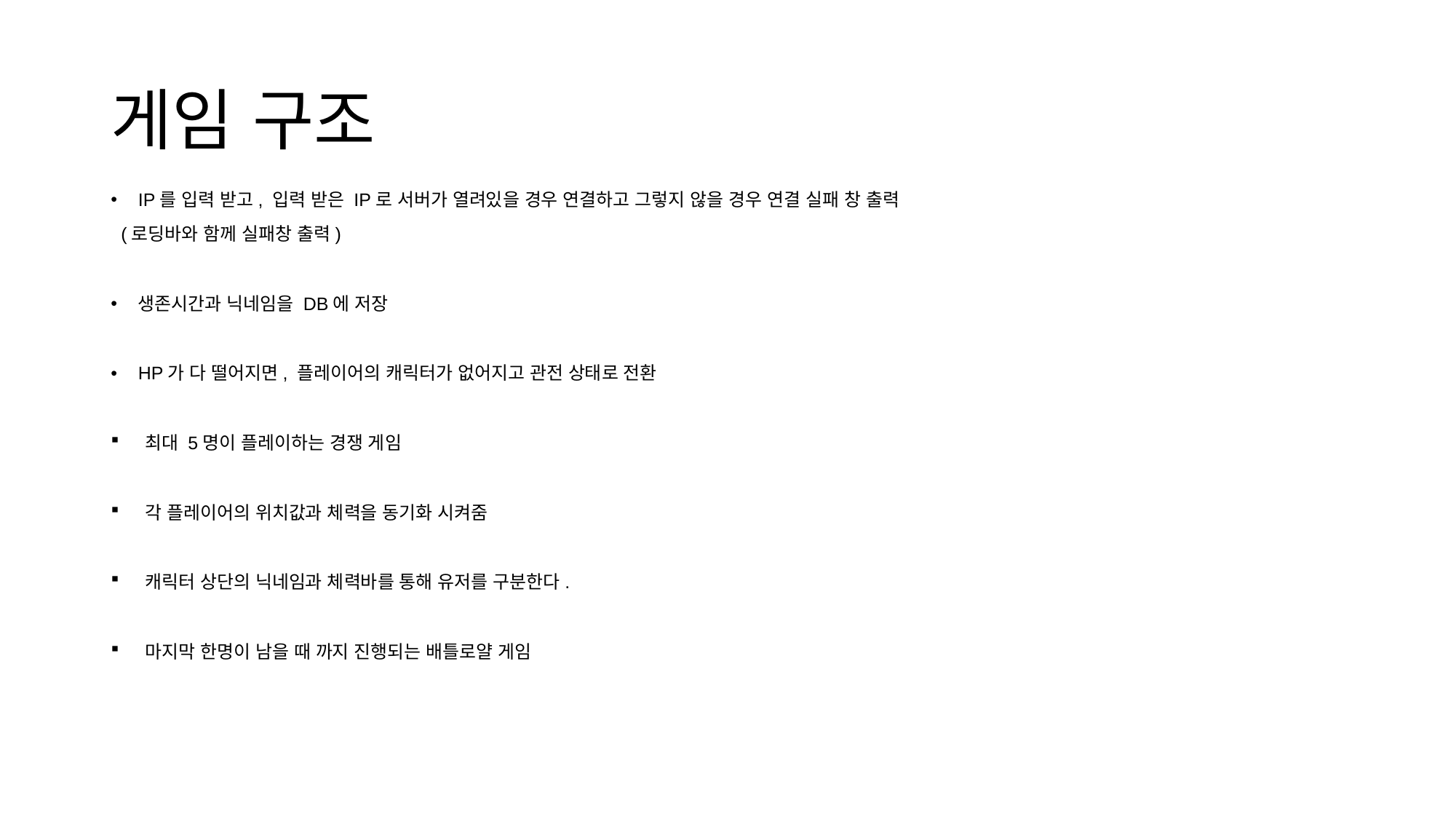

# 게임 구조
IP를 입력 받고, 입력 받은 IP로 서버가 열려있을 경우 연결하고 그렇지 않을 경우 연결 실패 창 출력
  (로딩바와 함께 실패창 출력)

생존시간과 닉네임을 DB에 저장

HP가 다 떨어지면, 플레이어의 캐릭터가 없어지고 관전 상태로 전환

최대 5명이 플레이하는 경쟁 게임

각 플레이어의 위치값과 체력을 동기화 시켜줌

캐릭터 상단의 닉네임과 체력바를 통해 유저를 구분한다.

마지막 한명이 남을 때 까지 진행되는 배틀로얄 게임